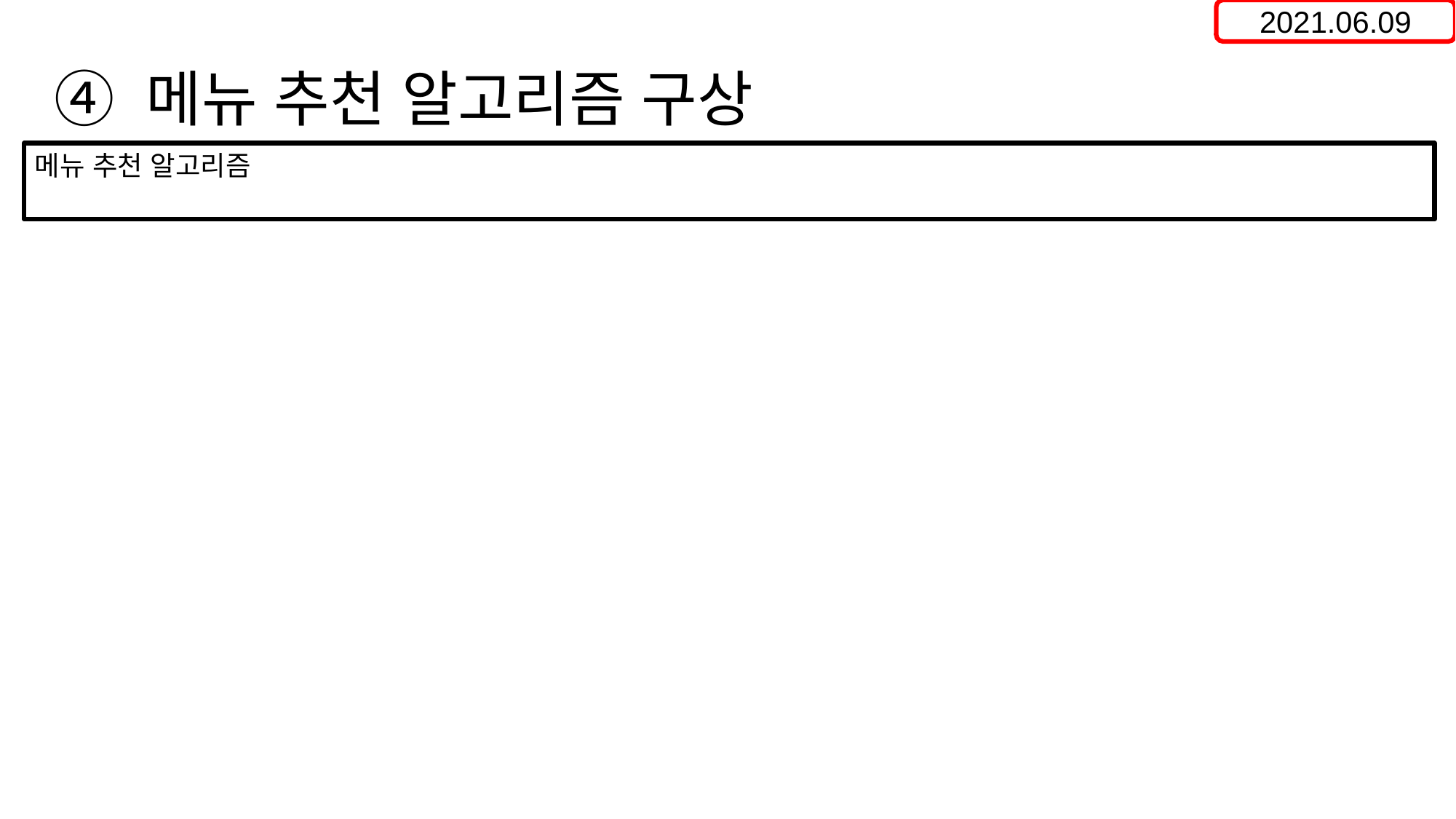

2021.06.09
④ 메뉴 추천 알고리즘 구상
메뉴 추천 알고리즘